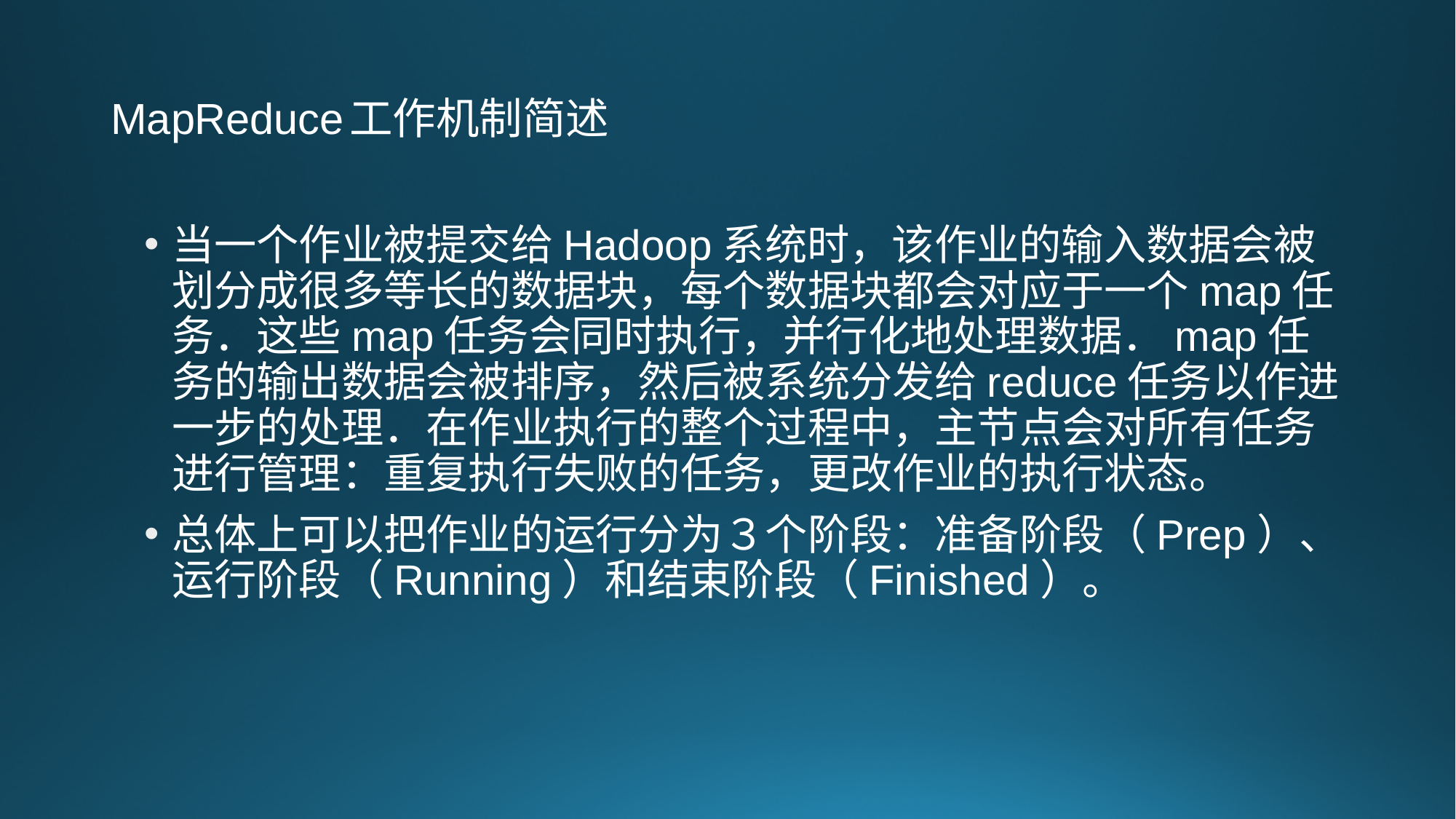

# MapReduce工作机制简述
当一个作业被提交给Hadoop系统时，该作业的输入数据会被划分成很多等长的数据块，每个数据块都会对应于一个map任务．这些map任务会同时执行，并行化地处理数据．map任务的输出数据会被排序，然后被系统分发给reduce任务以作进一步的处理．在作业执行的整个过程中，主节点会对所有任务进行管理：重复执行失败的任务，更改作业的执行状态。
总体上可以把作业的运行分为３个阶段：准备阶段（Prep）、运行阶段（Running）和结束阶段（Finished）。